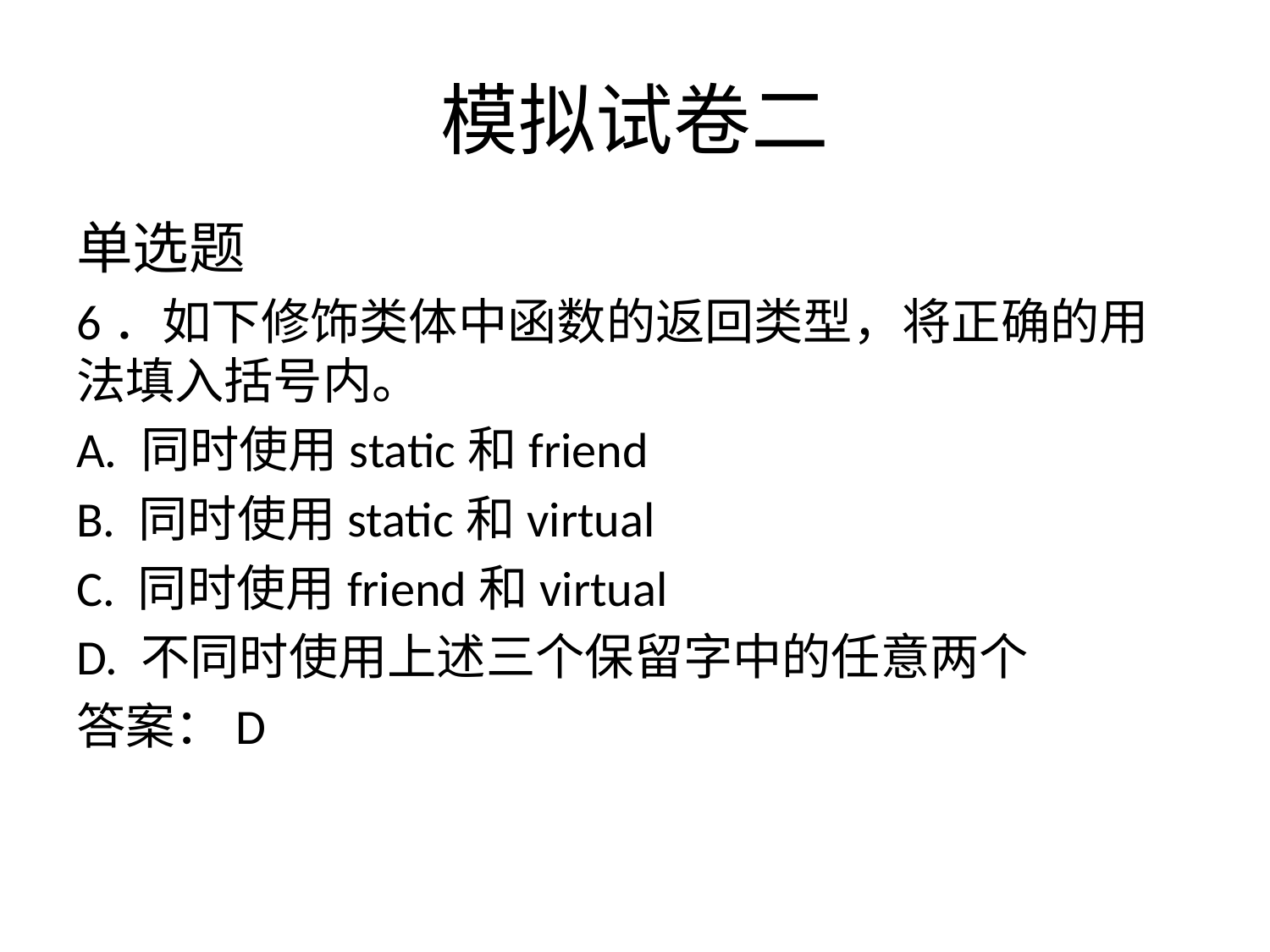

# 模拟试卷二
单选题
6．如下修饰类体中函数的返回类型，将正确的用法填入括号内。
A. 同时使用static和friend
B. 同时使用static和virtual
C. 同时使用friend和virtual
D. 不同时使用上述三个保留字中的任意两个
答案：D